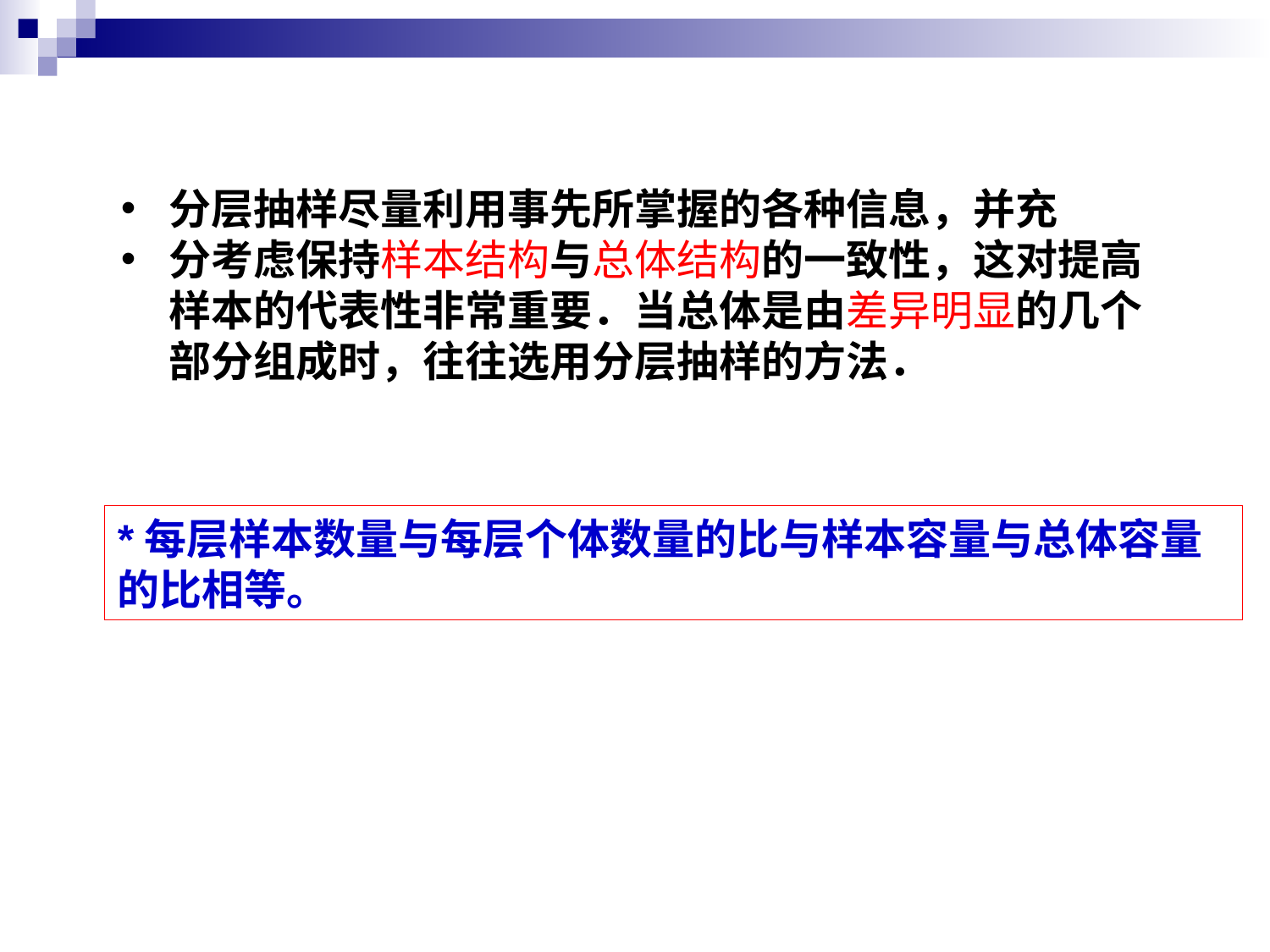

分层抽样尽量利用事先所掌握的各种信息，并充
分考虑保持样本结构与总体结构的一致性，这对提高样本的代表性非常重要．当总体是由差异明显的几个部分组成时，往往选用分层抽样的方法．
*每层样本数量与每层个体数量的比与样本容量与总体容量的比相等。